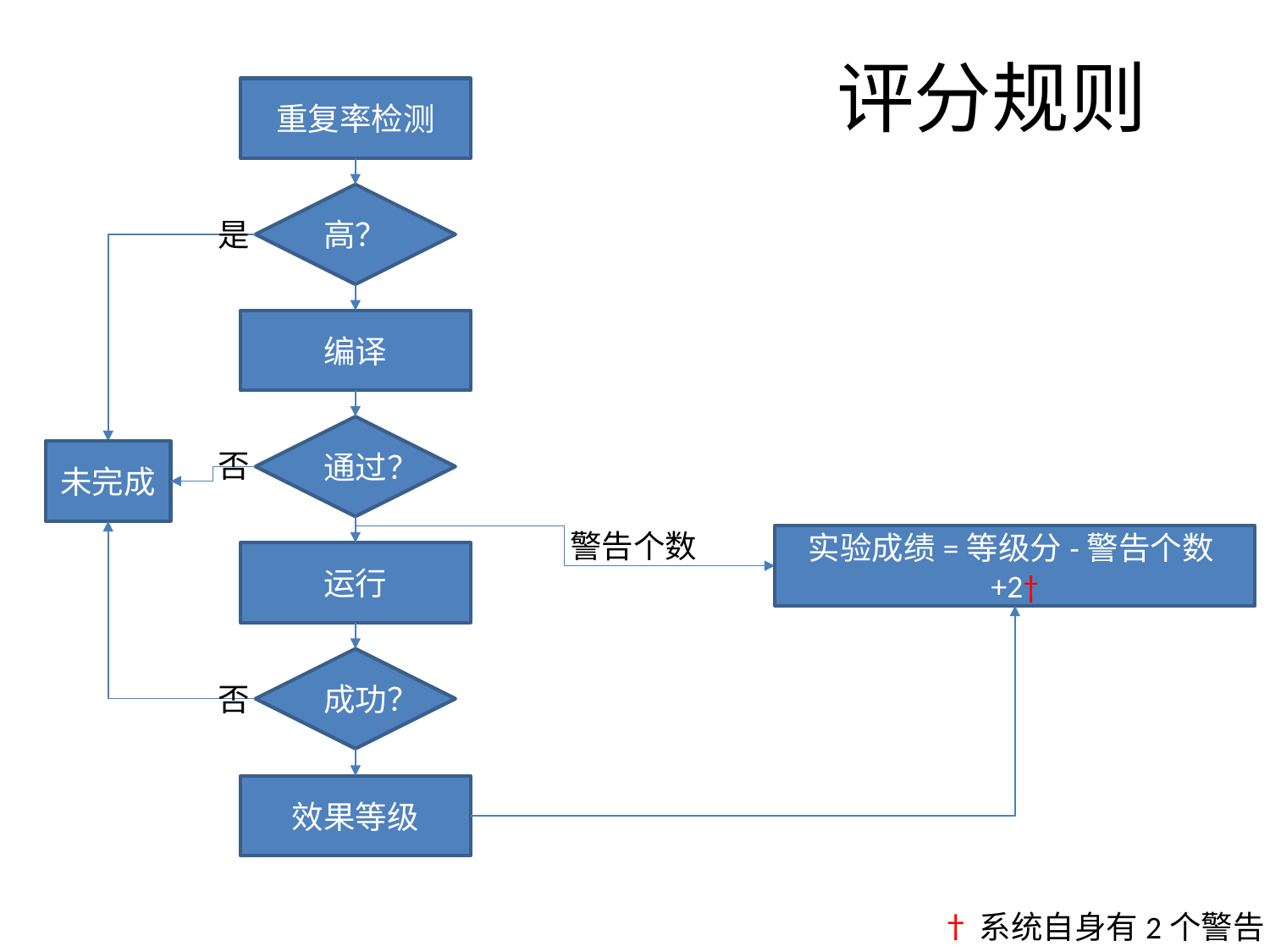

# 评分规则
重复率检测
高？
是
编译
通过？
否
未完成
警告个数
实验成绩=等级分-警告个数+2†
运行
成功？
否
效果等级
†系统自身有2个警告